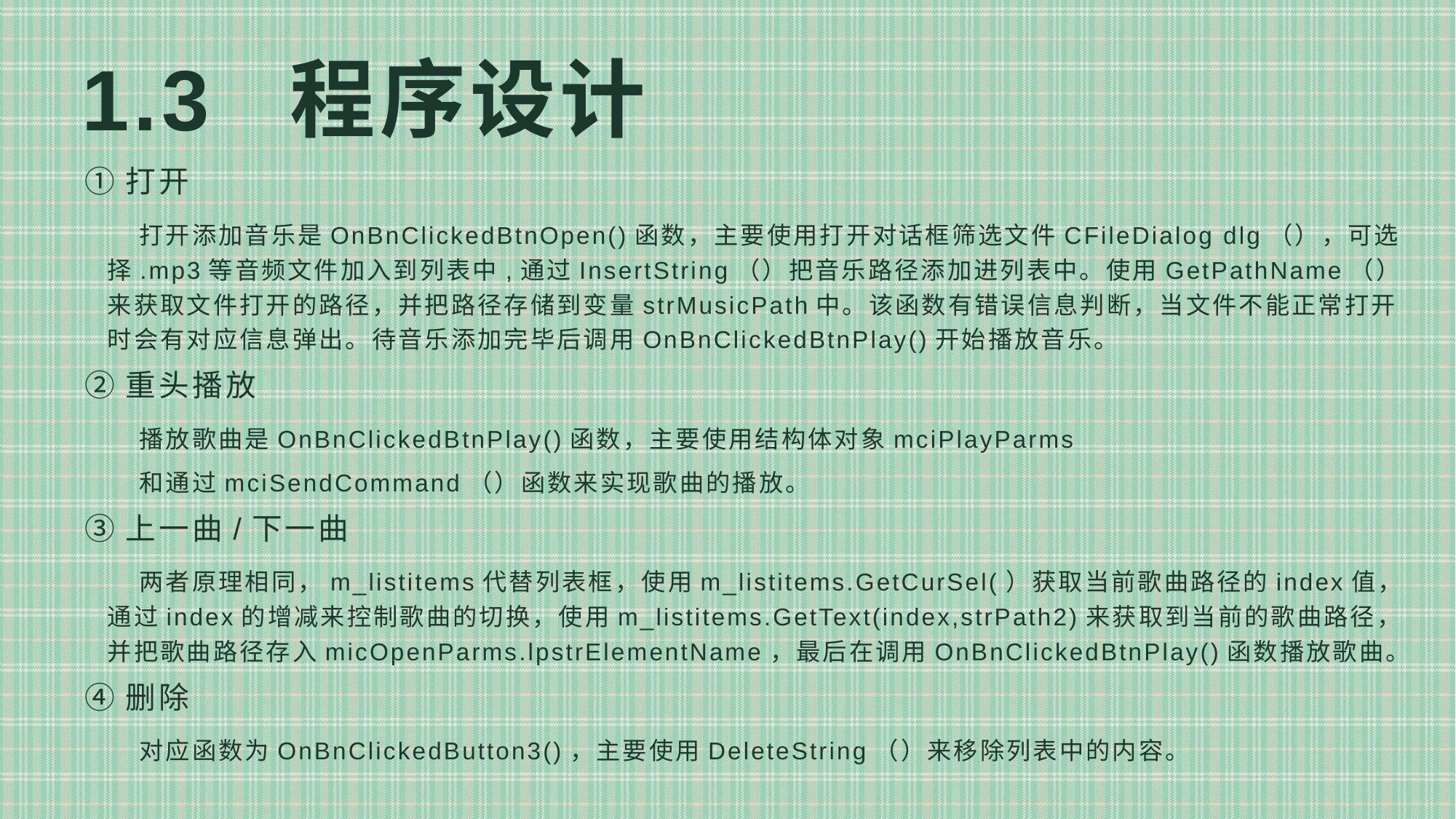

# 1.3  程序设计
①打开
打开添加音乐是OnBnClickedBtnOpen()函数，主要使用打开对话框筛选文件CFileDialog dlg（），可选择.mp3等音频文件加入到列表中,通过InsertString（）把音乐路径添加进列表中。使用GetPathName（）来获取文件打开的路径，并把路径存储到变量strMusicPath中。该函数有错误信息判断，当文件不能正常打开时会有对应信息弹出。待音乐添加完毕后调用OnBnClickedBtnPlay()开始播放音乐。
②重头播放
播放歌曲是OnBnClickedBtnPlay()函数，主要使用结构体对象mciPlayParms
和通过mciSendCommand（）函数来实现歌曲的播放。
③上一曲/下一曲
两者原理相同，m_listitems代替列表框，使用m_listitems.GetCurSel(）获取当前歌曲路径的index值，通过index的增减来控制歌曲的切换，使用m_listitems.GetText(index,strPath2)来获取到当前的歌曲路径，并把歌曲路径存入micOpenParms.lpstrElementName，最后在调用OnBnClickedBtnPlay()函数播放歌曲。
④删除
对应函数为OnBnClickedButton3()，主要使用DeleteString（）来移除列表中的内容。